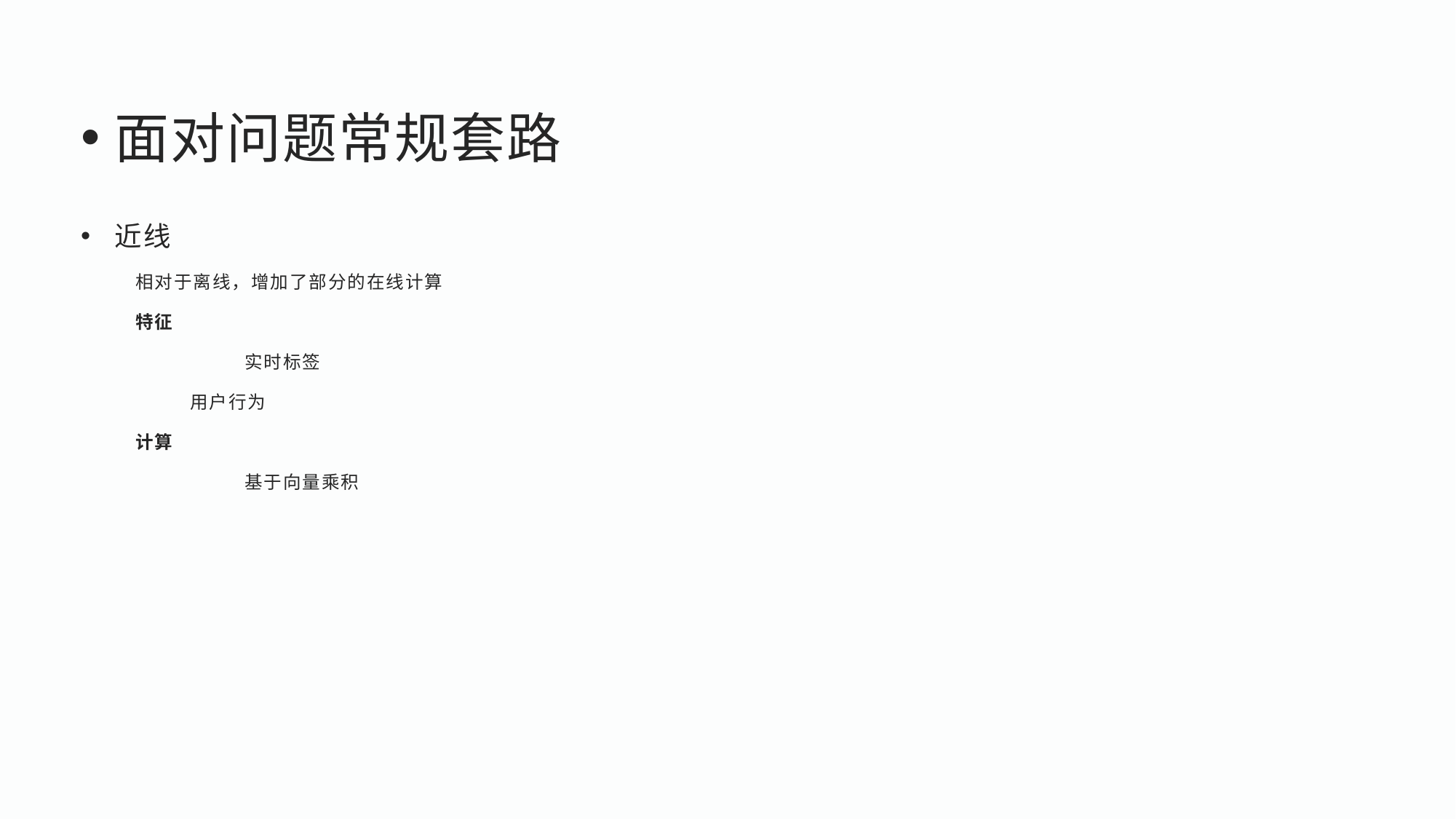

面对问题常规套路
近线
相对于离线，增加了部分的在线计算
特征
	实时标签
用户行为
计算
	基于向量乘积